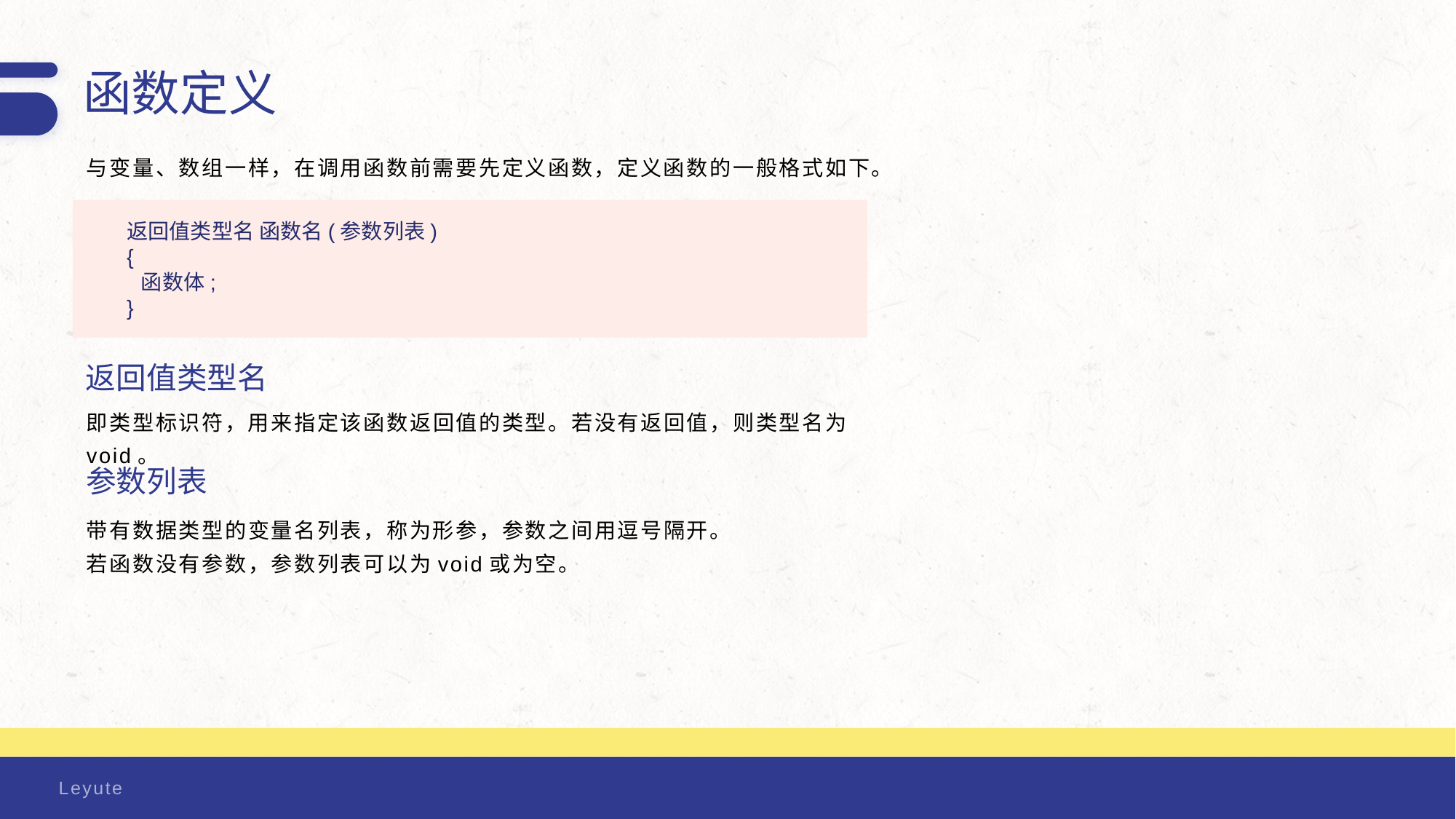

函数定义
与变量、数组一样，在调用函数前需要先定义函数，定义函数的一般格式如下。
返回值类型名 函数名(参数列表)
{
  函数体;
}
返回值类型名
即类型标识符，用来指定该函数返回值的类型。若没有返回值，则类型名为void。
参数列表
带有数据类型的变量名列表，称为形参，参数之间用逗号隔开。若函数没有参数，参数列表可以为void或为空。